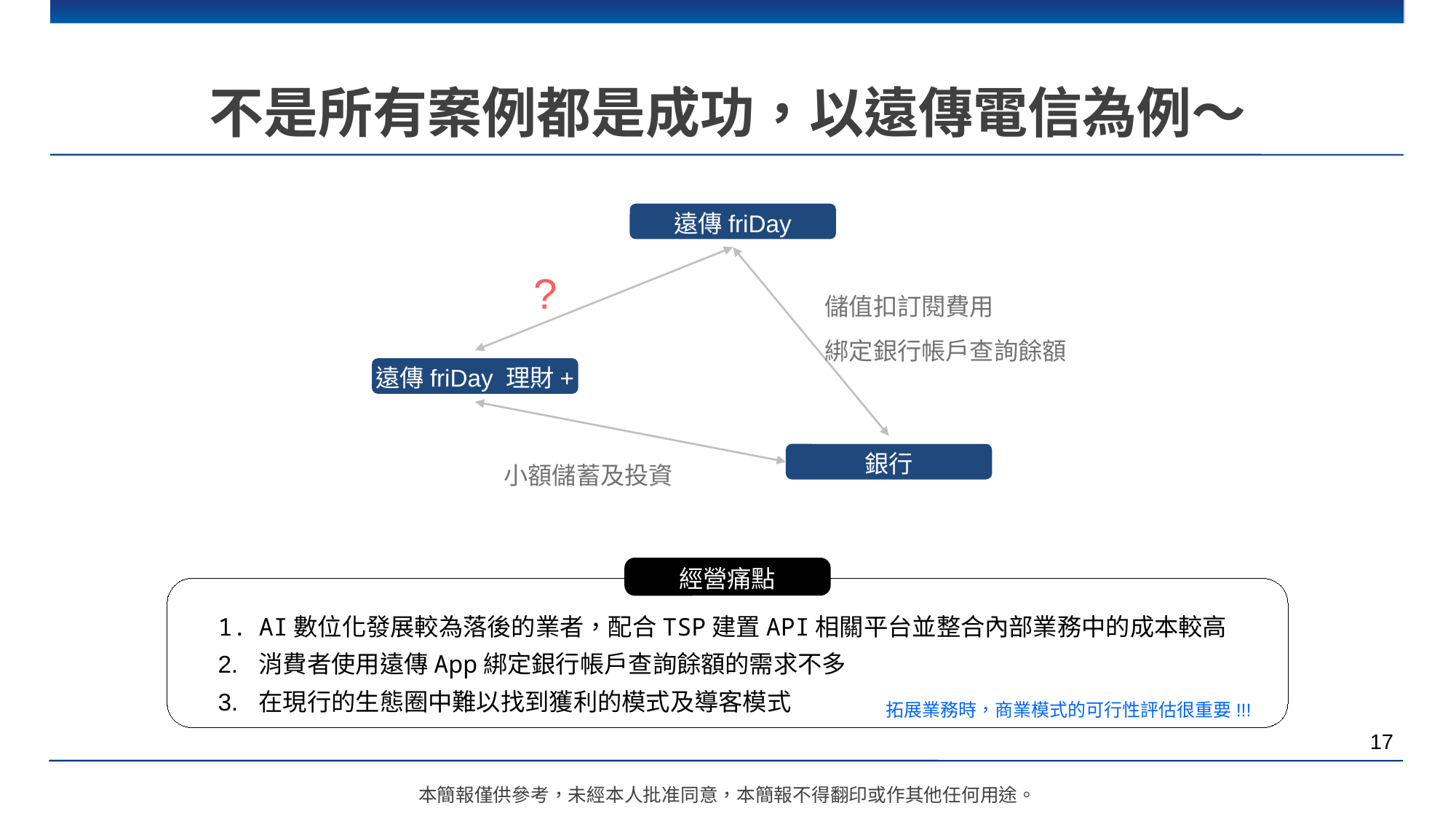

# 不是所有案例都是成功，以遠傳電信為例～
遠傳friDay
遠傳friDay 理財+

銀行
?
儲值扣訂閱費用
綁定銀行帳戶查詢餘額
小額儲蓄及投資

AI數位化發展較為落後的業者，配合TSP建置API相關平台並整合內部業務中的成本較高
消費者使用遠傳App綁定銀行帳戶查詢餘額的需求不多
在現行的生態圈中難以找到獲利的模式及導客模式
經營痛點
拓展業務時，商業模式的可行性評估很重要!!!
17